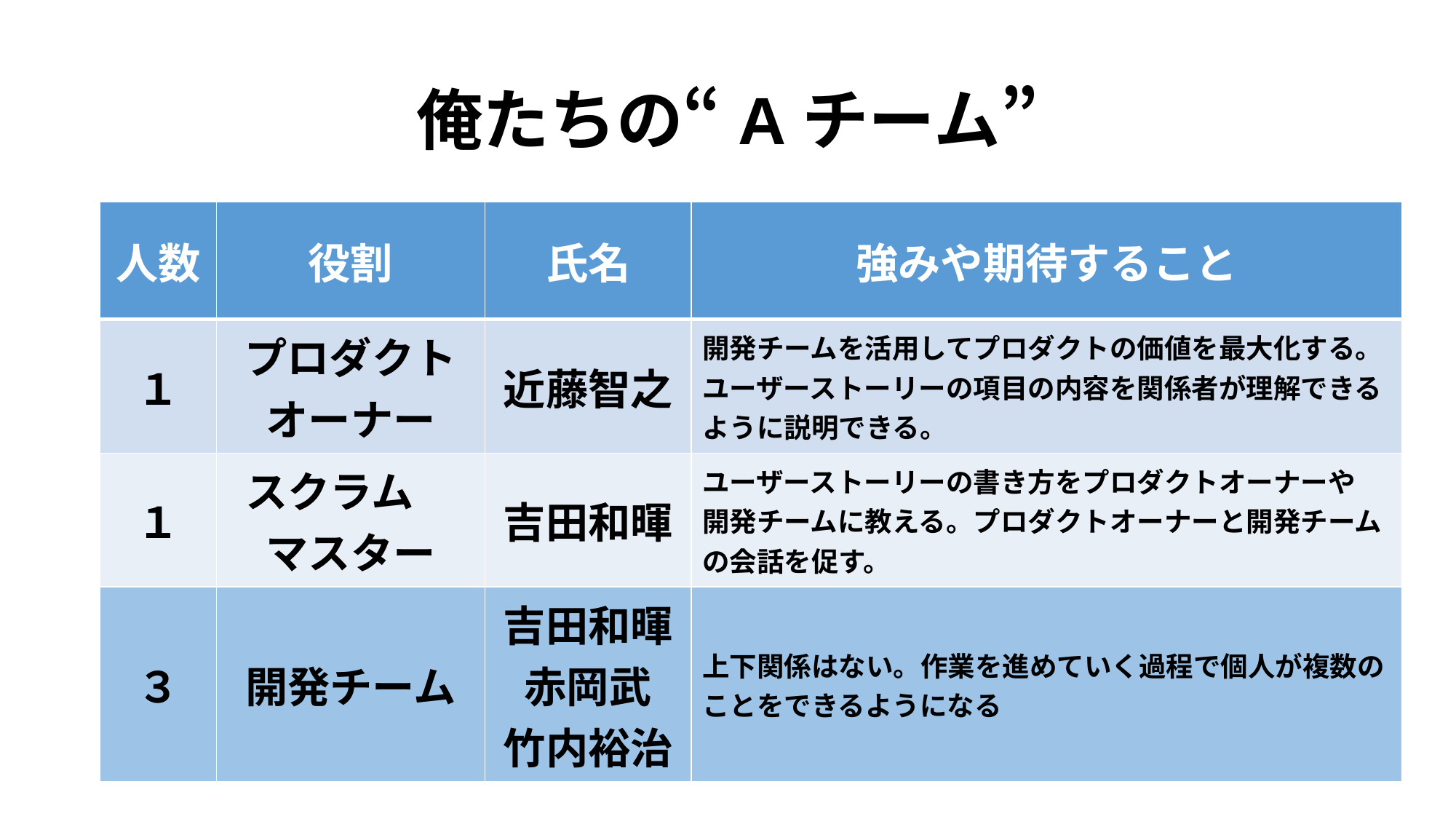

# 俺たちの“Aチーム”
| 人数 | 役割 | 氏名 | 強みや期待すること |
| --- | --- | --- | --- |
| １ | プロダクトオーナー | 近藤智之 | 開発チームを活用してプロダクトの価値を最大化する。ユーザーストーリーの項目の内容を関係者が理解できるように説明できる。 |
| １ | スクラム　マスター | 吉田和暉 | ユーザーストーリーの書き方をプロダクトオーナーや 開発チームに教える。プロダクトオーナーと開発チームの会話を促す。 |
| ３ | 開発チーム | 吉田和暉 赤岡武 竹内裕治 | 上下関係はない。作業を進めていく過程で個人が複数のことをできるようになる |